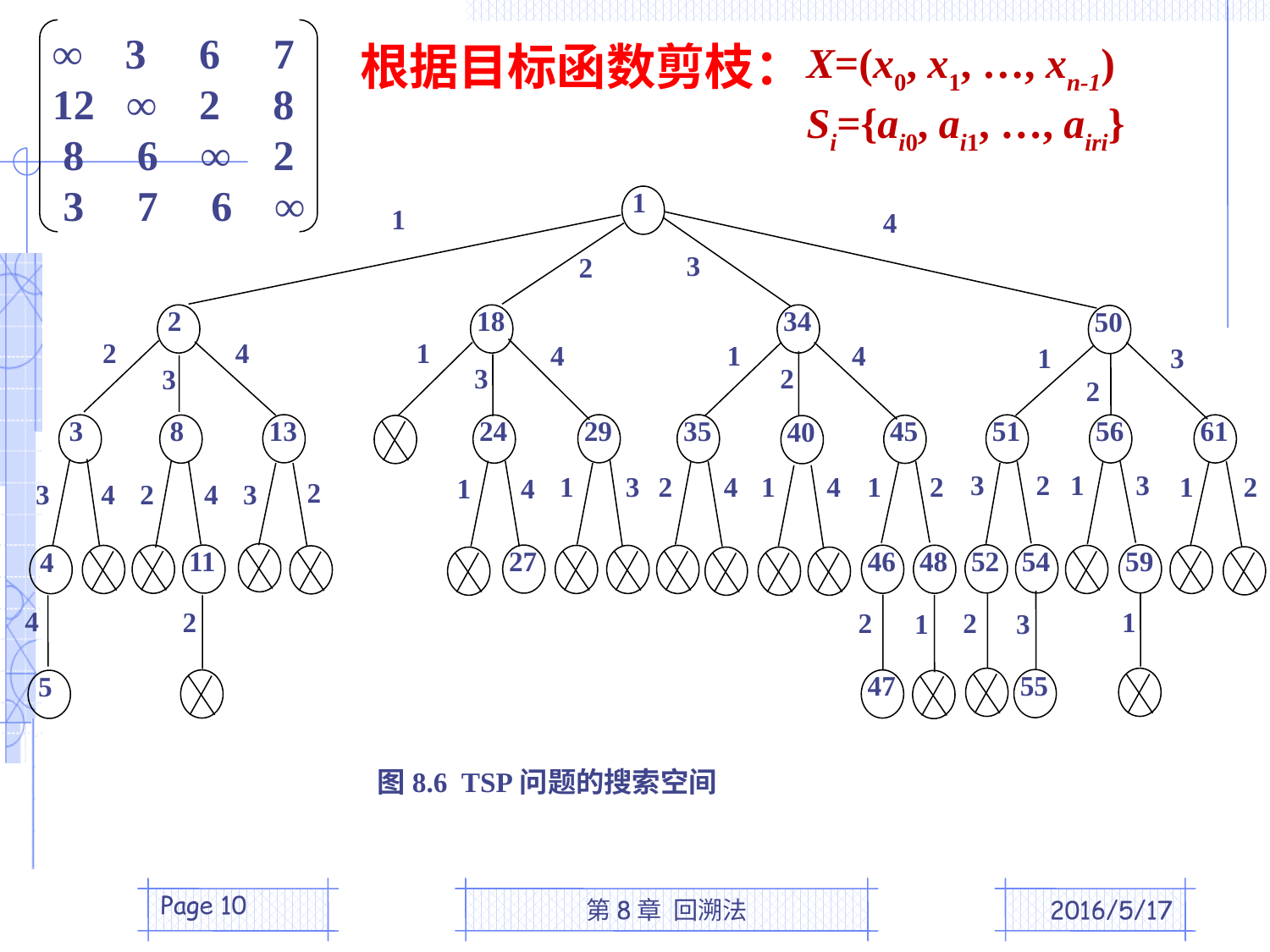

∞    3     6     7
12   ∞    2     8
 8     6    ∞    2
 3     7     6    ∞
根据目标函数剪枝：
X=(x0, x1, …, xn-1)
Si={ai0, ai1, …, airi}
1
1

4

3
2
2
18
34
50

2
4
1

4
1
4
1
3

3
2
3
2
13
29
35
3
51
56
61
8
24
45

40

3
1
2
3
2
3
4
4
2
1
1
2
1
1
4
1
2
4
4
2
3
3

52
54
59
11
27

46
48

4

4
2
1
2
2
1
3

55

47
5

图8.6  TSP问题的搜索空间
Page 10
第8章  回溯法
2016/5/17